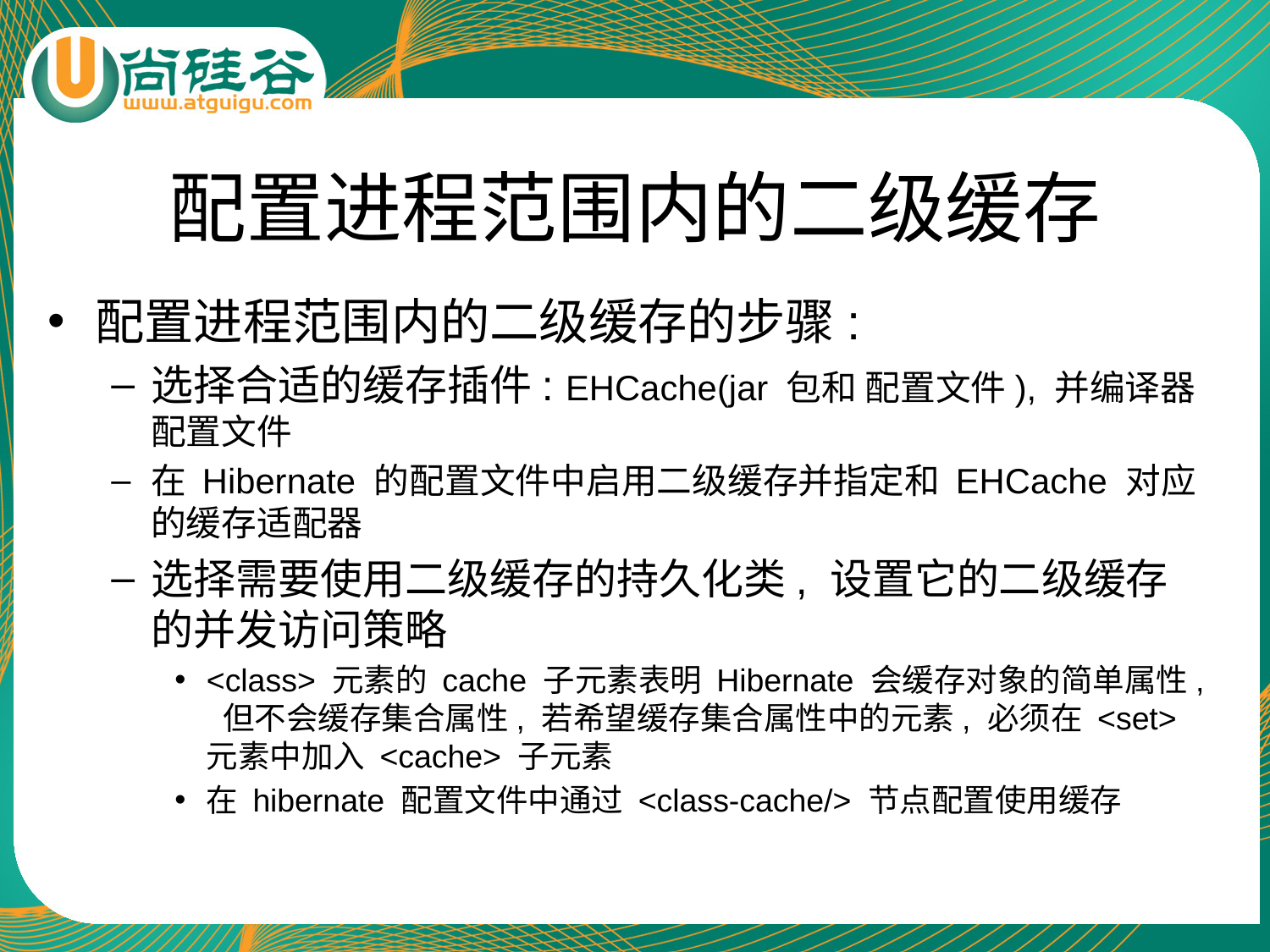

# 配置进程范围内的二级缓存
配置进程范围内的二级缓存的步骤:
选择合适的缓存插件: EHCache(jar 包和 配置文件), 并编译器配置文件
在 Hibernate 的配置文件中启用二级缓存并指定和 EHCache 对应的缓存适配器
选择需要使用二级缓存的持久化类, 设置它的二级缓存的并发访问策略
<class> 元素的 cache 子元素表明 Hibernate 会缓存对象的简单属性, 但不会缓存集合属性, 若希望缓存集合属性中的元素, 必须在 <set> 元素中加入 <cache> 子元素
在 hibernate 配置文件中通过 <class-cache/> 节点配置使用缓存